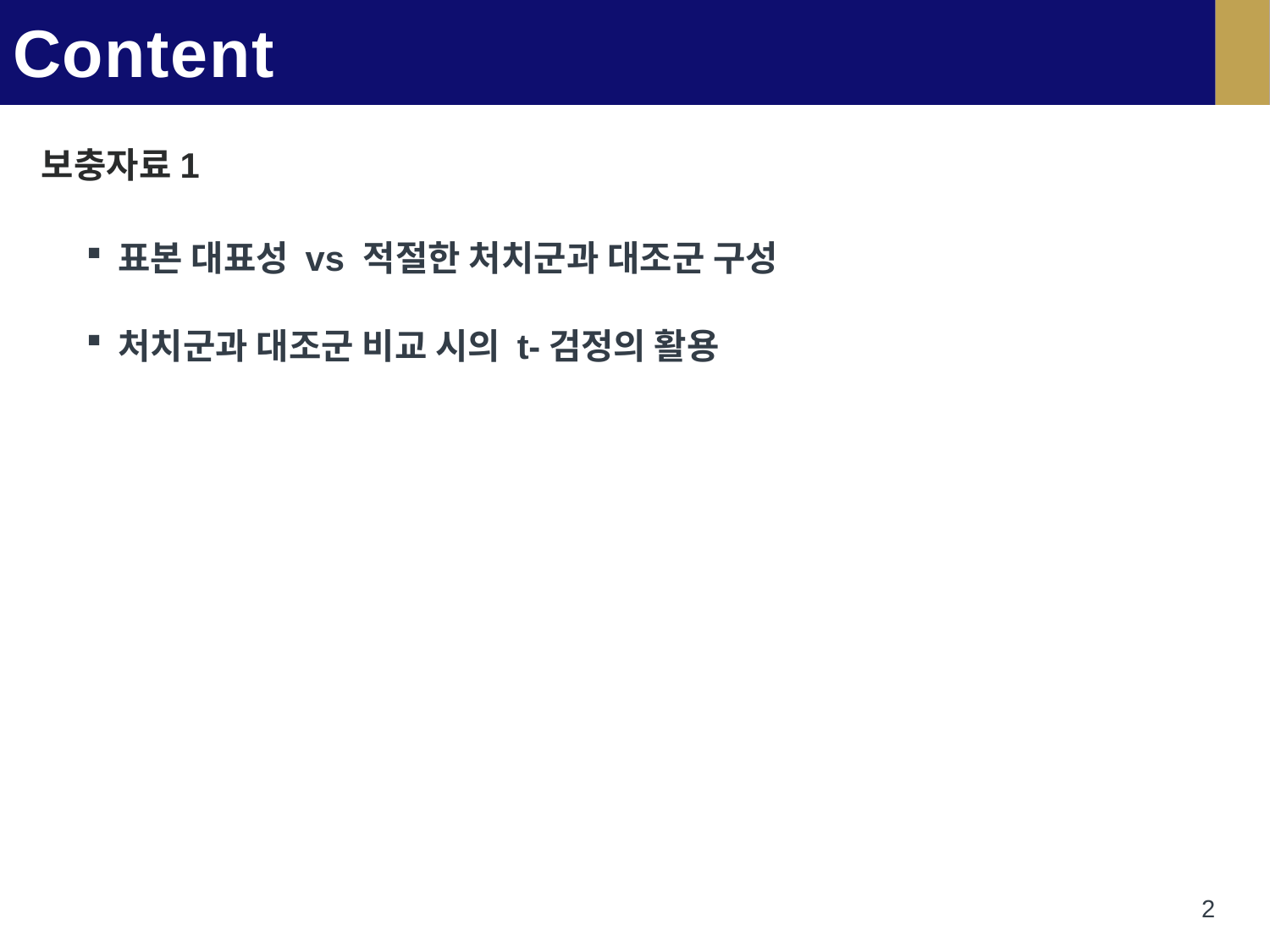

# Contents
보충자료1

표본 대표성 vs 적절한 처치군과 대조군 구성

처치군과 대조군 비교 시의 t-검정의 활용
2